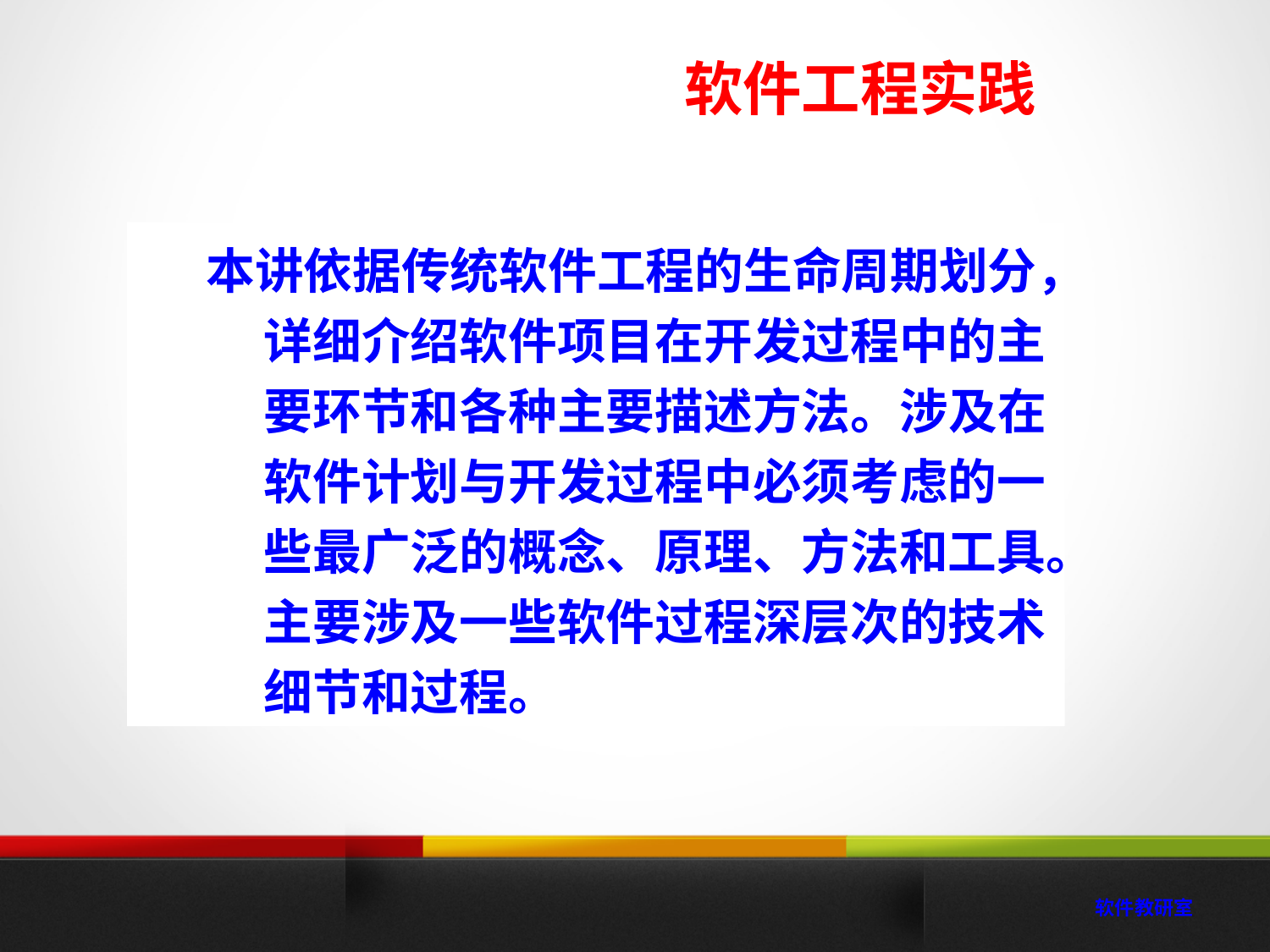

软件工程实践
     本讲依据传统软件工程的生命周期划分，详细介绍软件项目在开发过程中的主要环节和各种主要描述方法。涉及在软件计划与开发过程中必须考虑的一些最广泛的概念、原理、方法和工具。主要涉及一些软件过程深层次的技术细节和过程。
                                     软件教研室